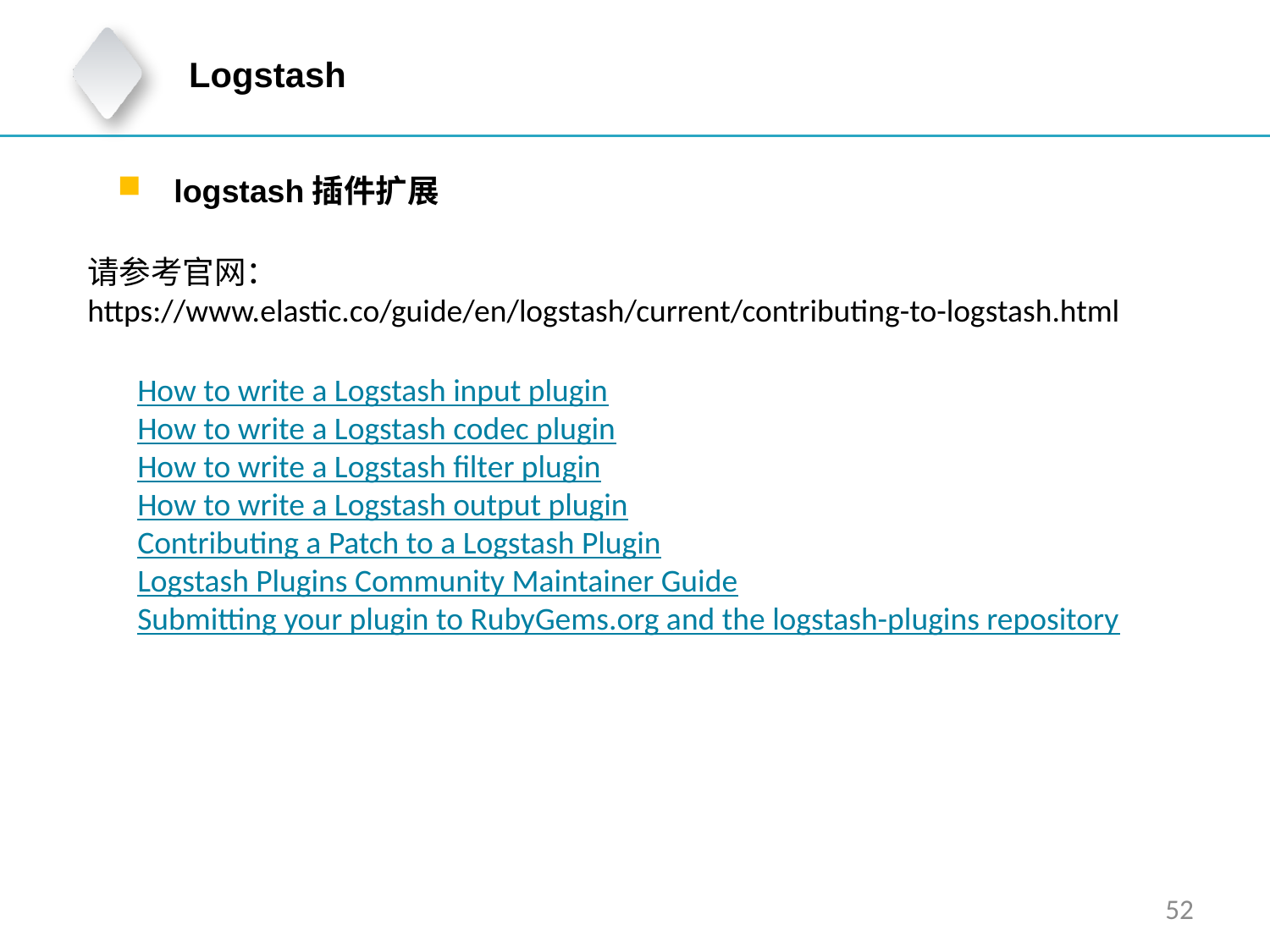

Logstash
 logstash插件扩展
请参考官网：
https://www.elastic.co/guide/en/logstash/current/contributing-to-logstash.html
How to write a Logstash input plugin
How to write a Logstash codec plugin
How to write a Logstash filter plugin
How to write a Logstash output plugin
Contributing a Patch to a Logstash Plugin
Logstash Plugins Community Maintainer Guide
Submitting your plugin to RubyGems.org and the logstash-plugins repository
52